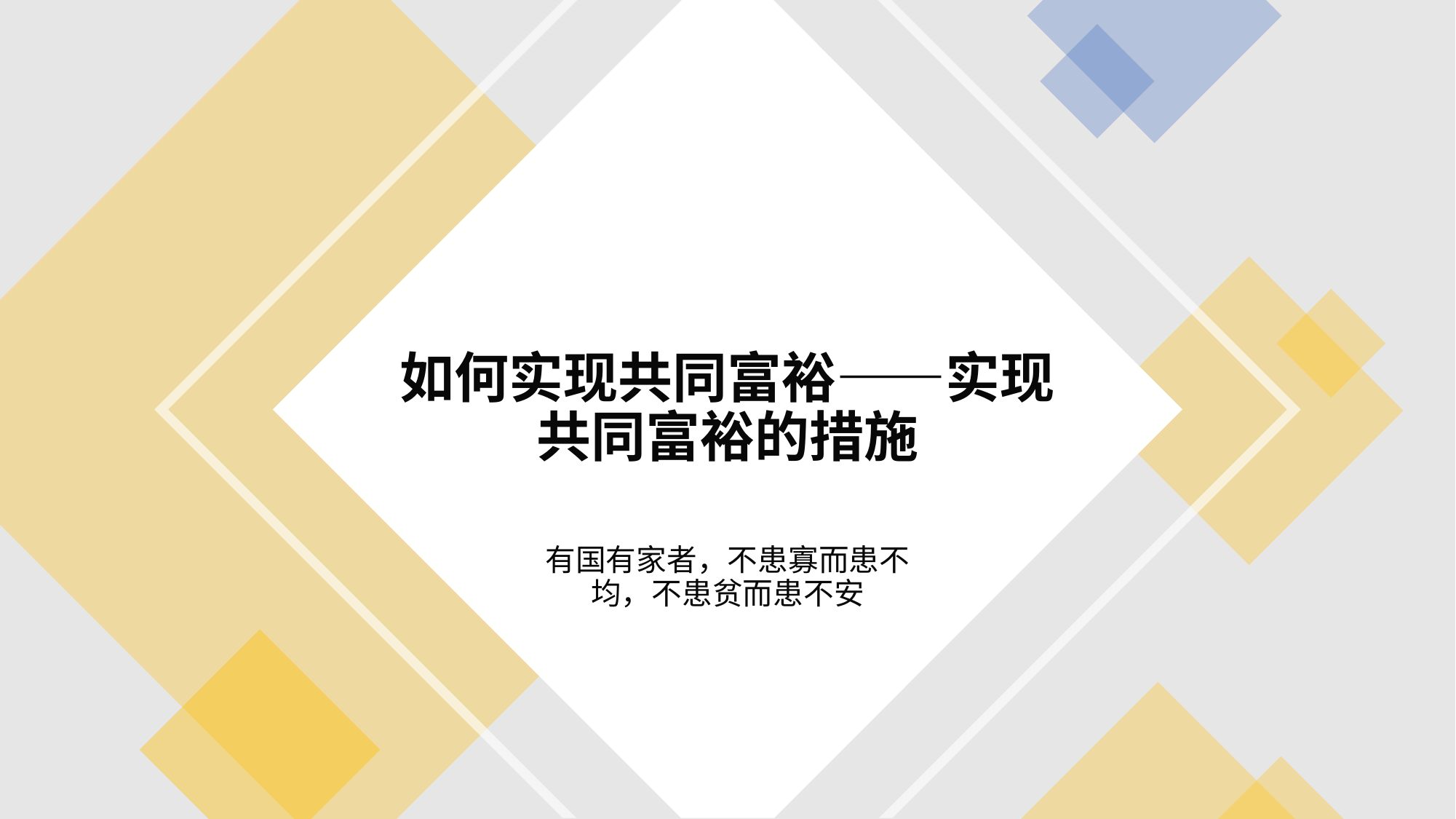

# 如何实现共同富裕——实现共同富裕的措施

有国有家者，不患寡而患不均，不患贫而患不安